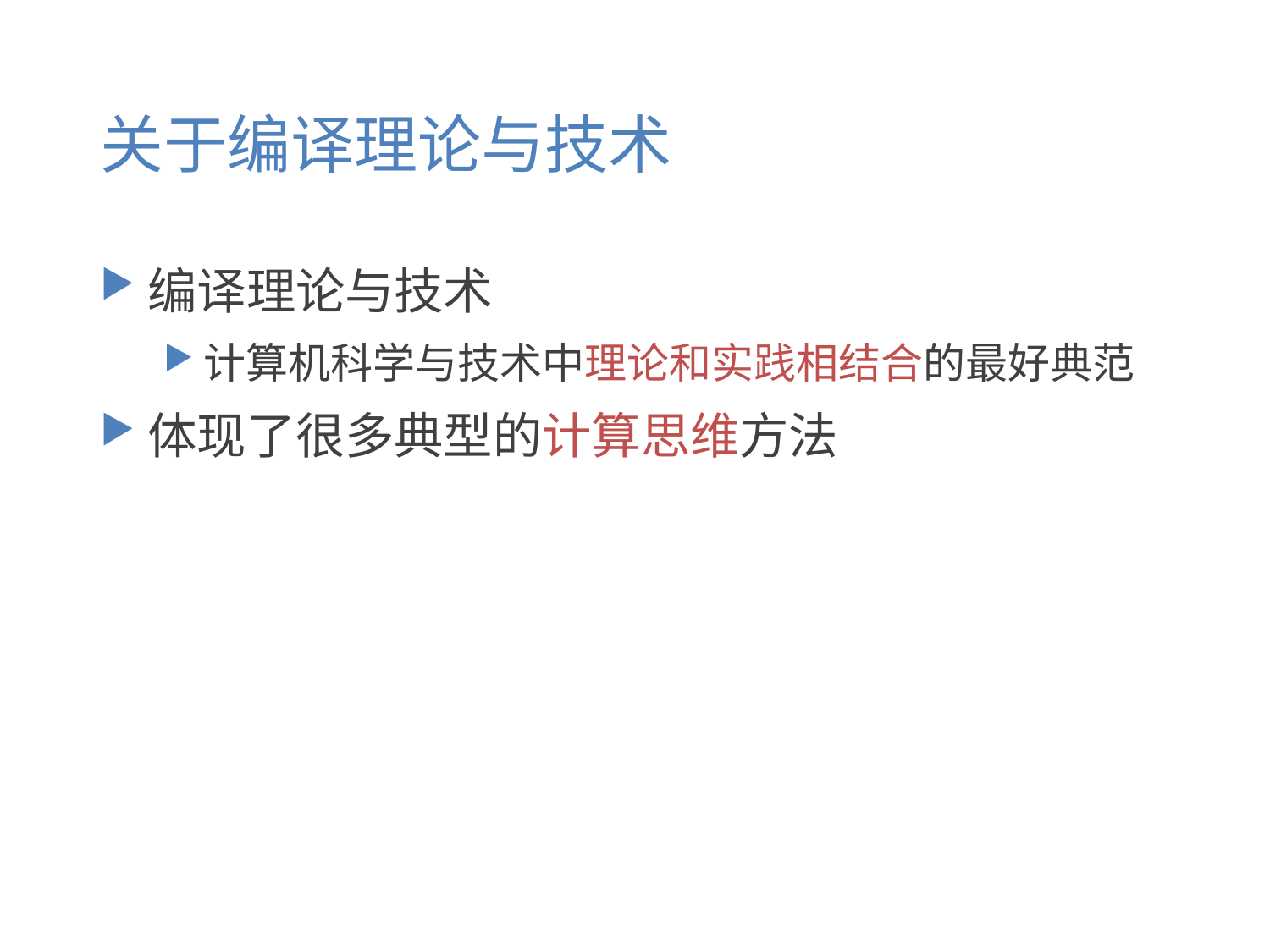

# 关于编译理论与技术
编译理论与技术
计算机科学与技术中理论和实践相结合的最好典范
体现了很多典型的计算思维方法